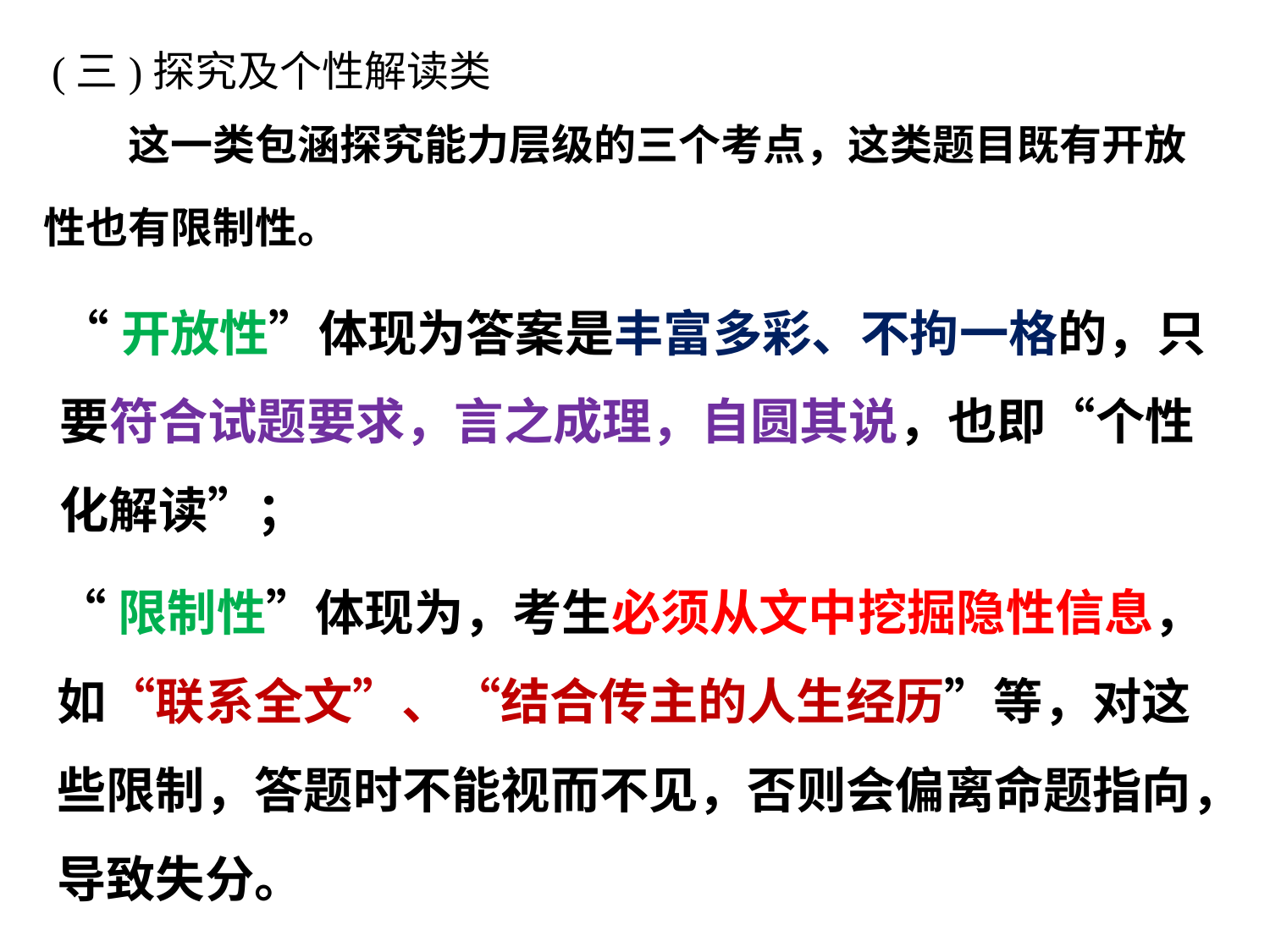

(三)探究及个性解读类
	这一类包涵探究能力层级的三个考点，这类题目既有开放

性也有限制性。
“开放性”体现为答案是丰富多彩、不拘一格的，只要符合试题要求，言之成理，自圆其说，也即“个性化解读”；
“限制性”体现为，考生必须从文中挖掘隐性信息，
如“联系全文”、“结合传主的人生经历”等，对这些限制，答题时不能视而不见，否则会偏离命题指向，导致失分。